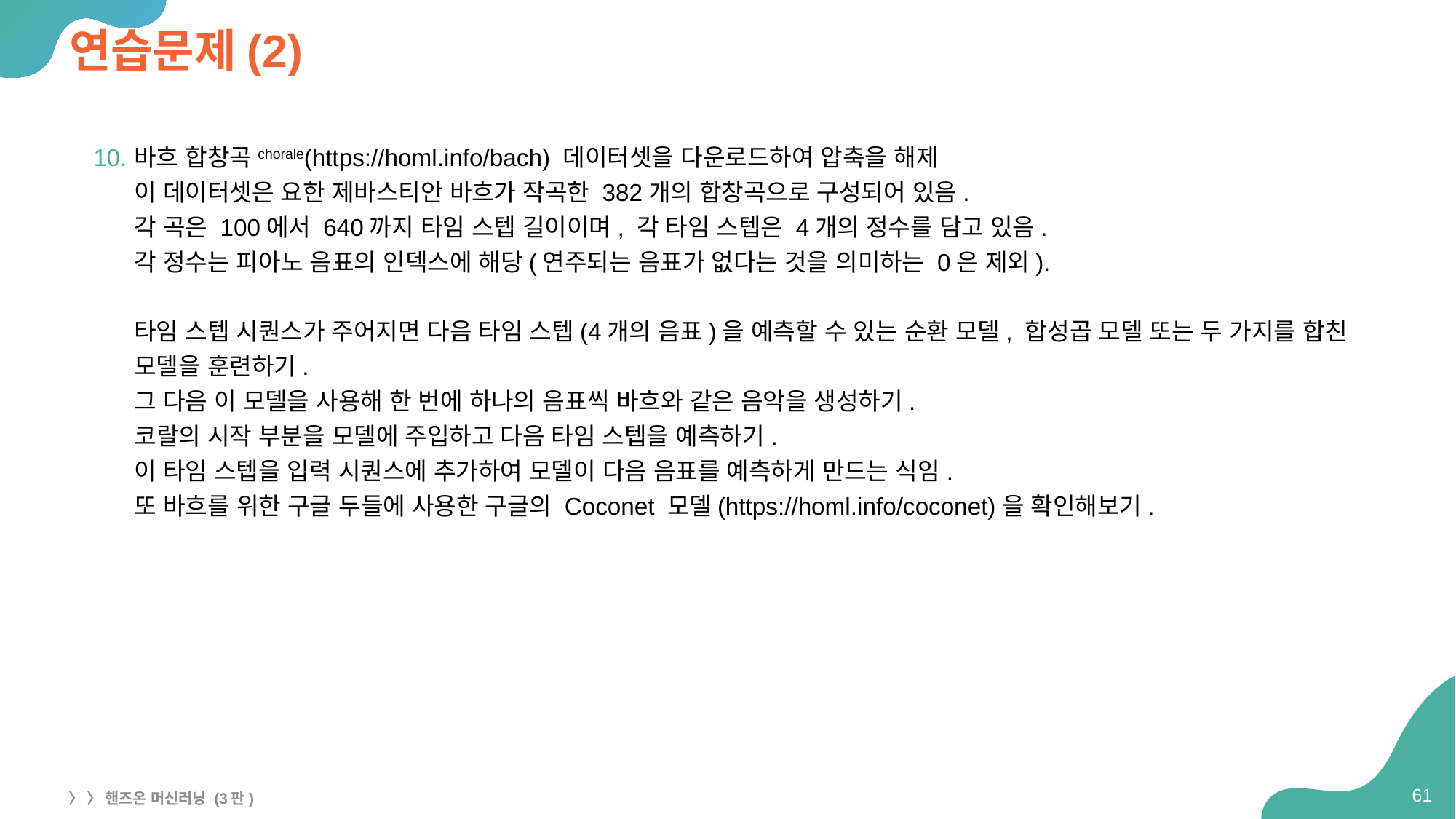

# 연습문제(2)
바흐 합창곡chorale(https://homl.info/bach) 데이터셋을 다운로드하여 압축을 해제
이 데이터셋은 요한 제바스티안 바흐가 작곡한 382개의 합창곡으로 구성되어 있음.
각 곡은 100에서 640까지 타임 스텝 길이이며, 각 타임 스텝은 4개의 정수를 담고 있음.
각 정수는 피아노 음표의 인덱스에 해당(연주되는 음표가 없다는 것을 의미하는 0은 제외).
타임 스텝 시퀀스가 주어지면 다음 타임 스텝(4개의 음표)을 예측할 수 있는 순환 모델, 합성곱 모델 또는 두 가지를 합친 모델을 훈련하기.
그 다음 이 모델을 사용해 한 번에 하나의 음표씩 바흐와 같은 음악을 생성하기.
코랄의 시작 부분을 모델에 주입하고 다음 타임 스텝을 예측하기.
이 타임 스텝을 입력 시퀀스에 추가하여 모델이 다음 음표를 예측하게 만드는 식임.
또 바흐를 위한 구글 두들에 사용한 구글의 Coconet 모델(https://homl.info/coconet)을 확인해보기.
61
〉 〉 핸즈온 머신러닝 (3판)